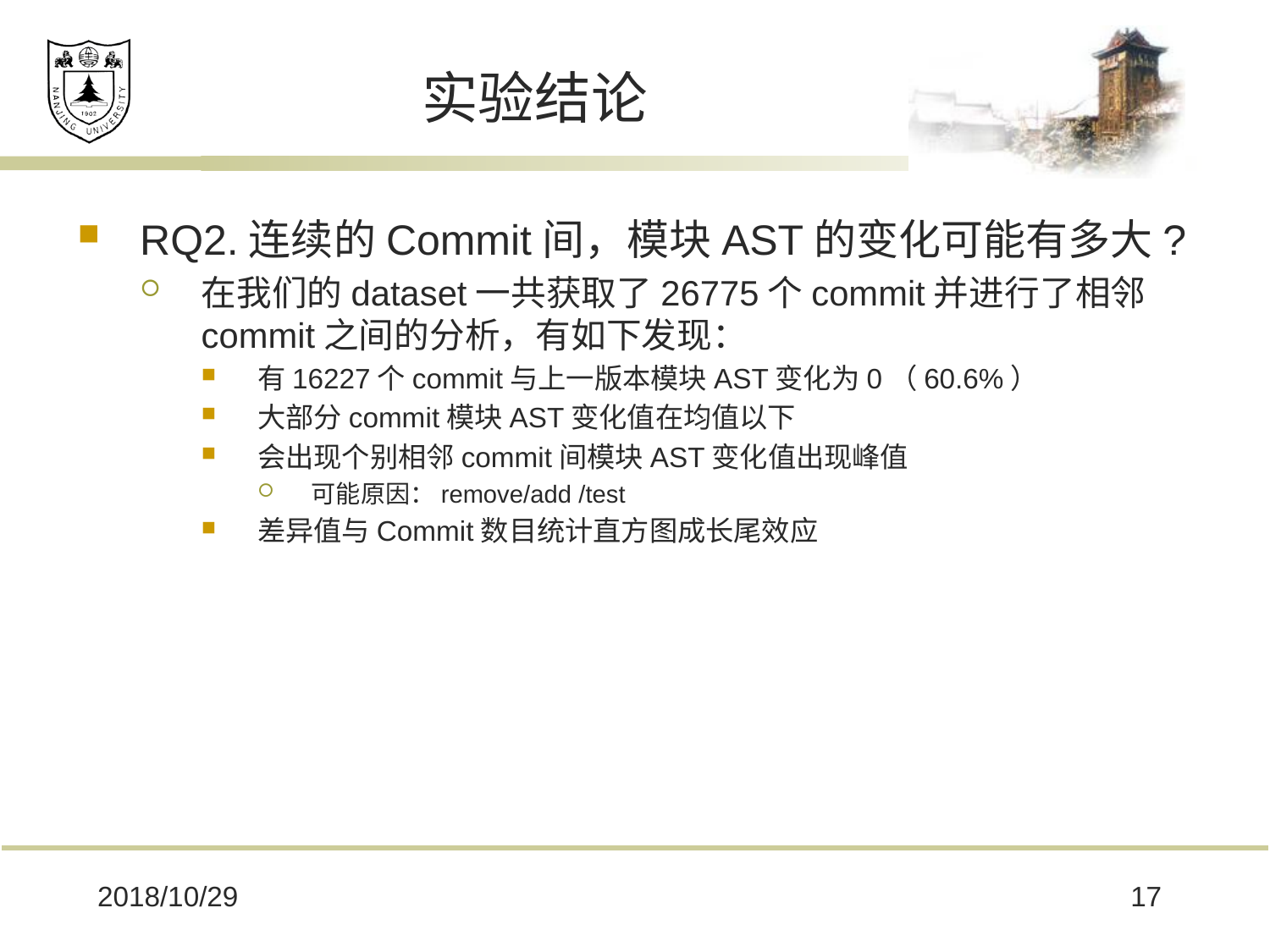

# 实验结论
RQ2.连续的Commit间，模块AST的变化可能有多大?
在我们的dataset一共获取了26775个commit并进行了相邻commit之间的分析，有如下发现：
有16227个commit与上一版本模块AST变化为0（60.6%）
大部分commit模块AST变化值在均值以下
会出现个别相邻commit间模块AST变化值出现峰值
可能原因：remove/add /test
差异值与Commit数目统计直方图成长尾效应

2018/10/29
17